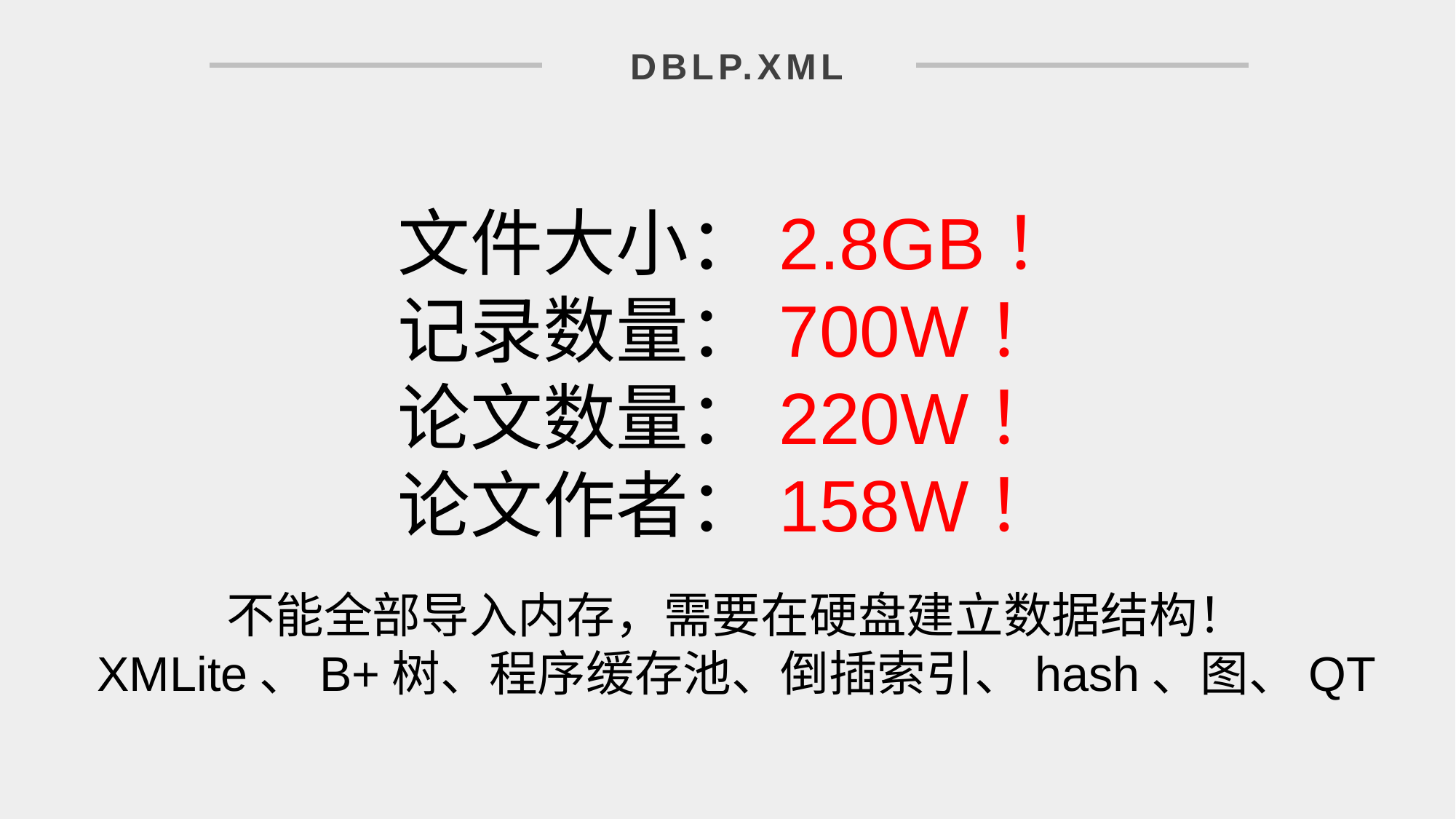

DBLP.XML
文件大小：2.8GB！
记录数量：700W！
论文数量：220W！
论文作者：158W！

不能全部导入内存，需要在硬盘建立数据结构！
XMLite、B+树、程序缓存池、倒插索引、hash、图、QT